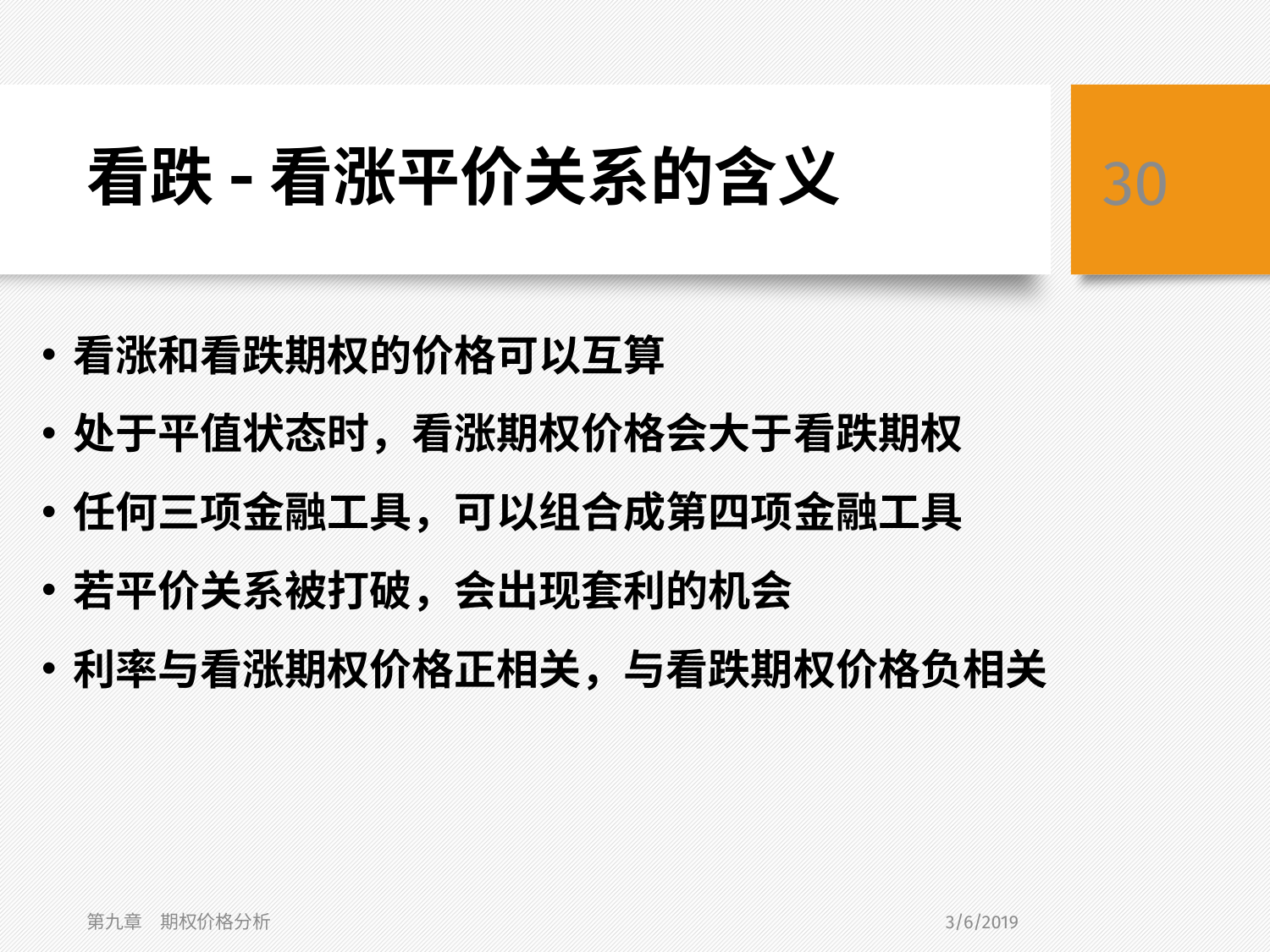

# 看跌-看涨平价关系的含义
30
看涨和看跌期权的价格可以互算
处于平值状态时，看涨期权价格会大于看跌期权
任何三项金融工具，可以组合成第四项金融工具
若平价关系被打破，会出现套利的机会
利率与看涨期权价格正相关，与看跌期权价格负相关

3/6/2019
第九章　期权价格分析